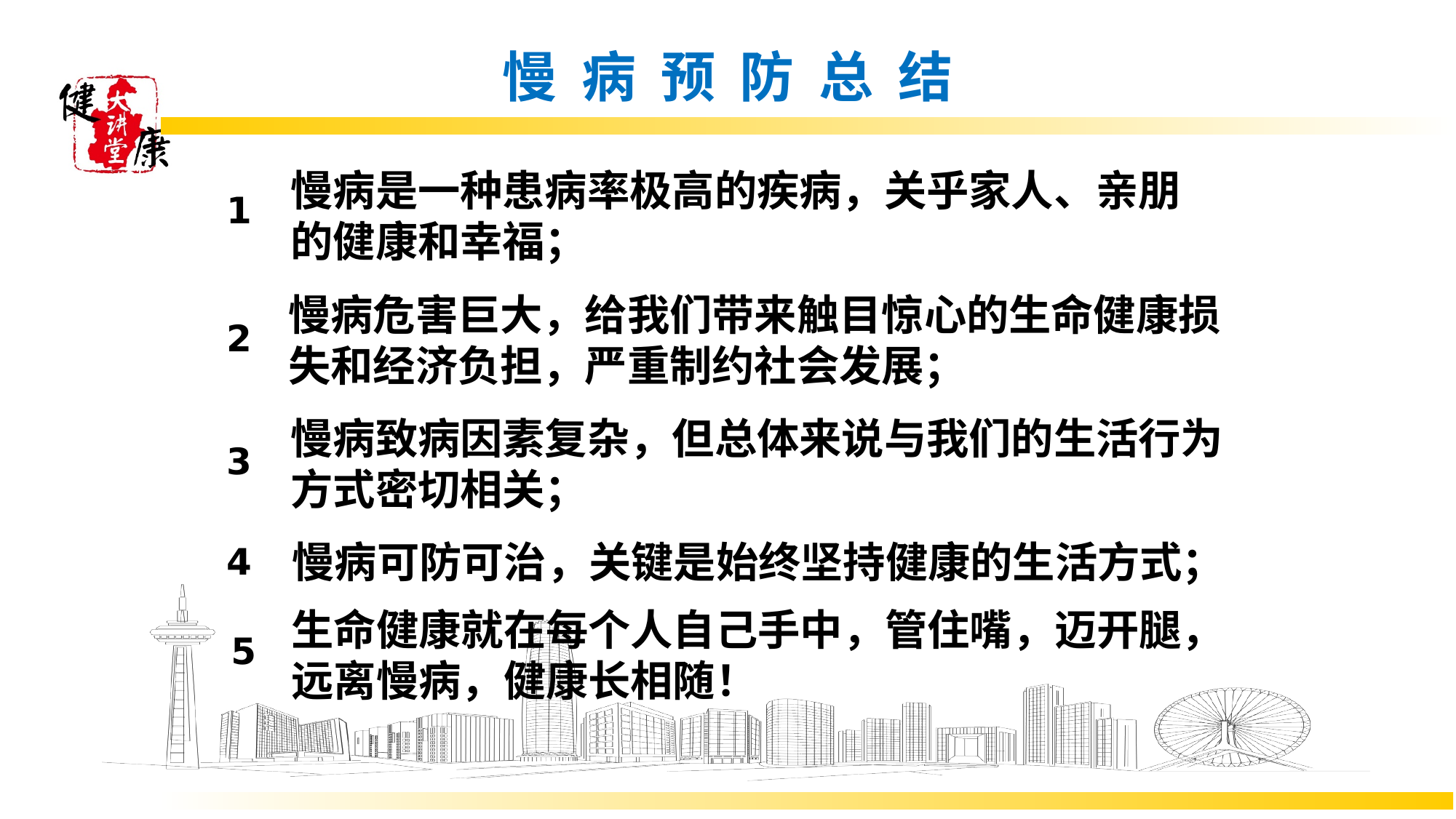

# 慢  病  预  防  总  结
1
慢病是一种患病率极高的疾病，关乎家人、亲朋
的健康和幸福；
2
慢病危害巨大，给我们带来触目惊心的生命健康损
失和经济负担，严重制约社会发展；
慢病致病因素复杂，但总体来说与我们的生活行为
方式密切相关；
3
4
慢病可防可治，关键是始终坚持健康的生活方式；
5
生命健康就在每个人自己手中，管住嘴，迈开腿，
远离慢病，健康长相随！